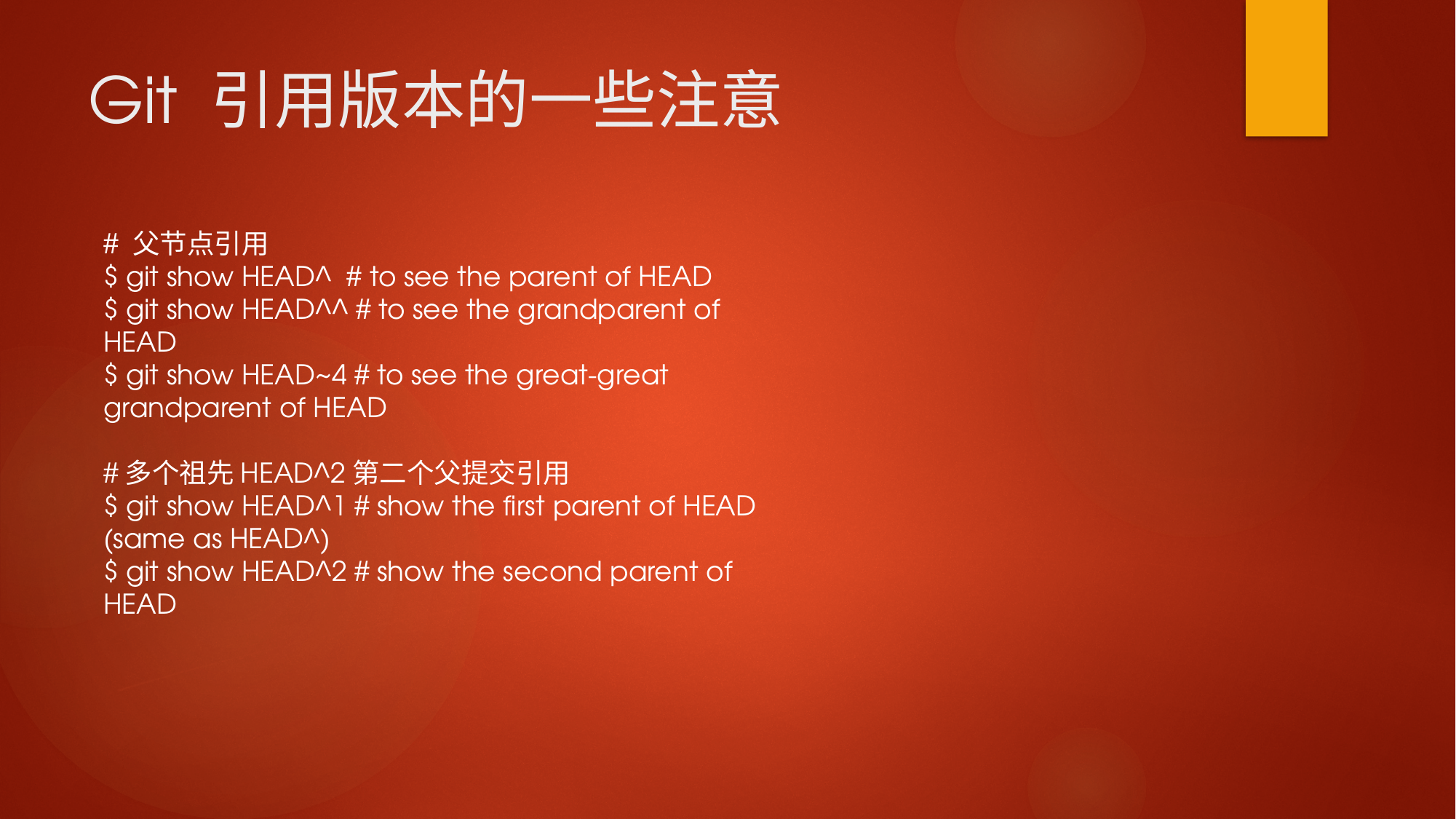

# Git 引用版本的一些注意
# 父节点引用
$ git show HEAD^  # to see the parent of HEAD
$ git show HEAD^^ # to see the grandparent of HEAD
$ git show HEAD~4 # to see the great-great grandparent of HEAD

#多个祖先HEAD^2第二个父提交引用
$ git show HEAD^1 # show the first parent of HEAD (same as HEAD^)
$ git show HEAD^2 # show the second parent of HEAD